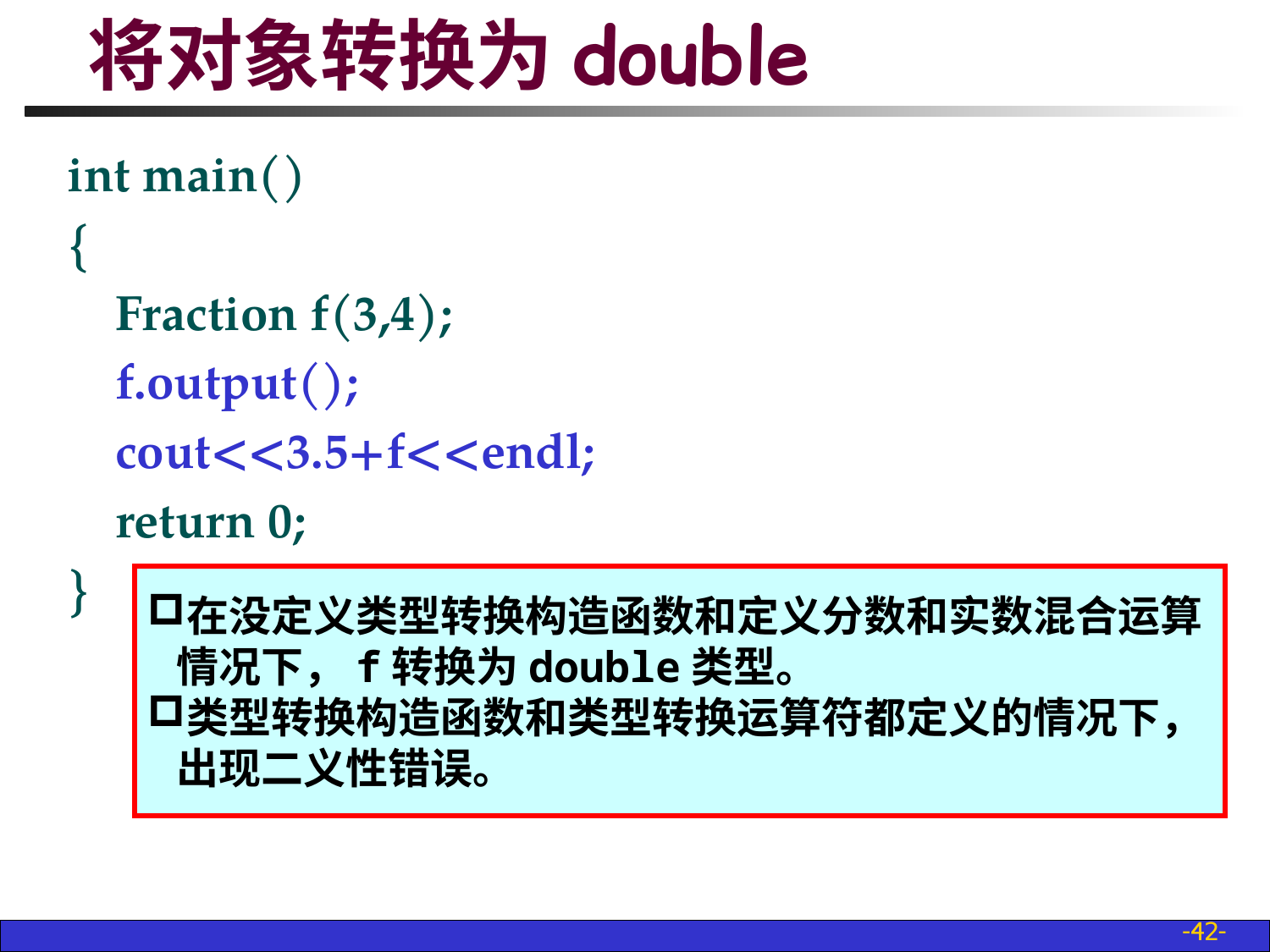

# 将对象转换为double
int main()
{
	Fraction f(3,4);
	f.output();
	cout<<3.5+f<<endl;
	return 0;
}
在没定义类型转换构造函数和定义分数和实数混合运算
  情况下，f转换为double类型。
类型转换构造函数和类型转换运算符都定义的情况下，
  出现二义性错误。
-42-